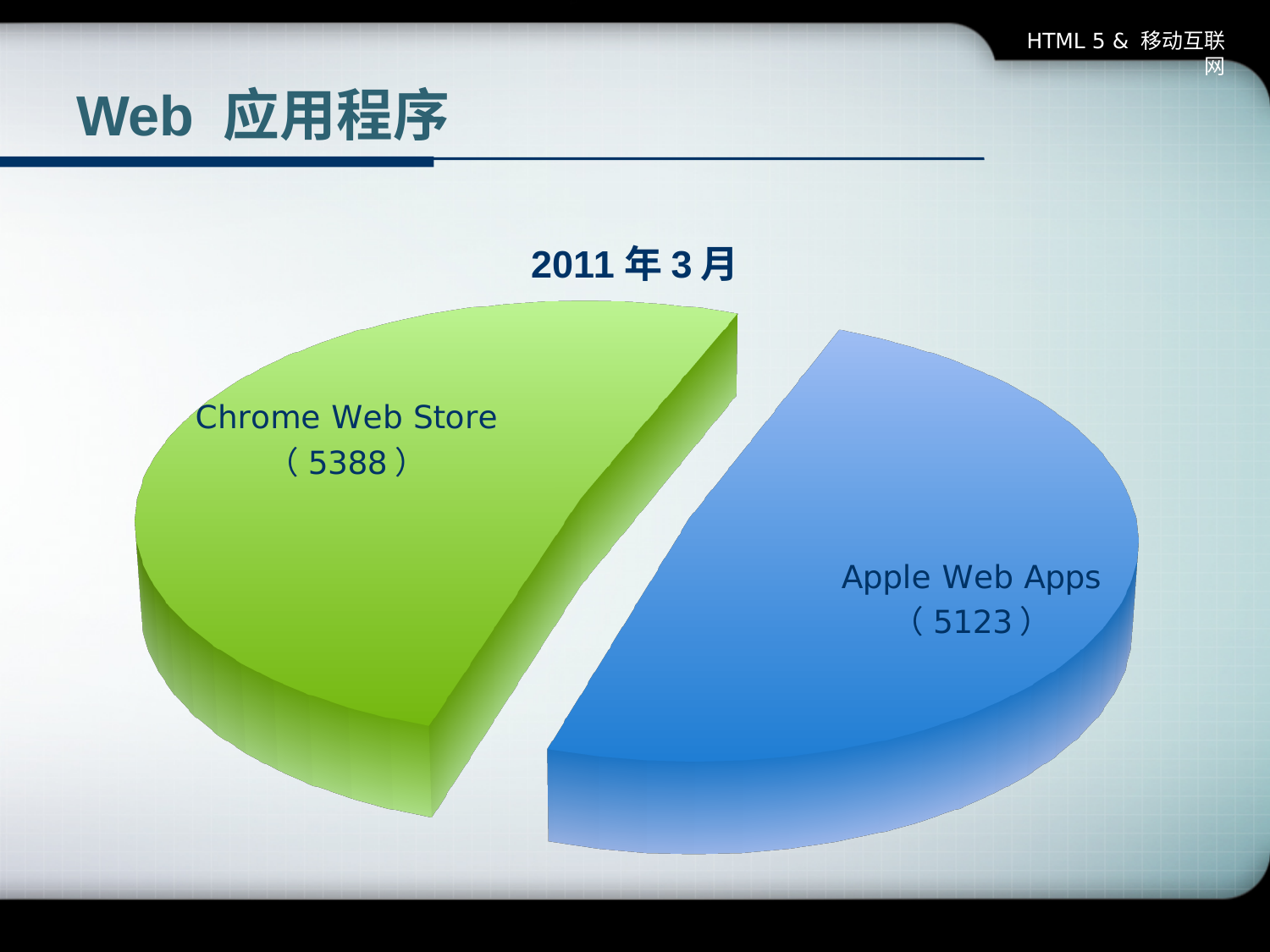

HTML 5 & 移动互联网
# Web 应用程序

[unsupported chart]